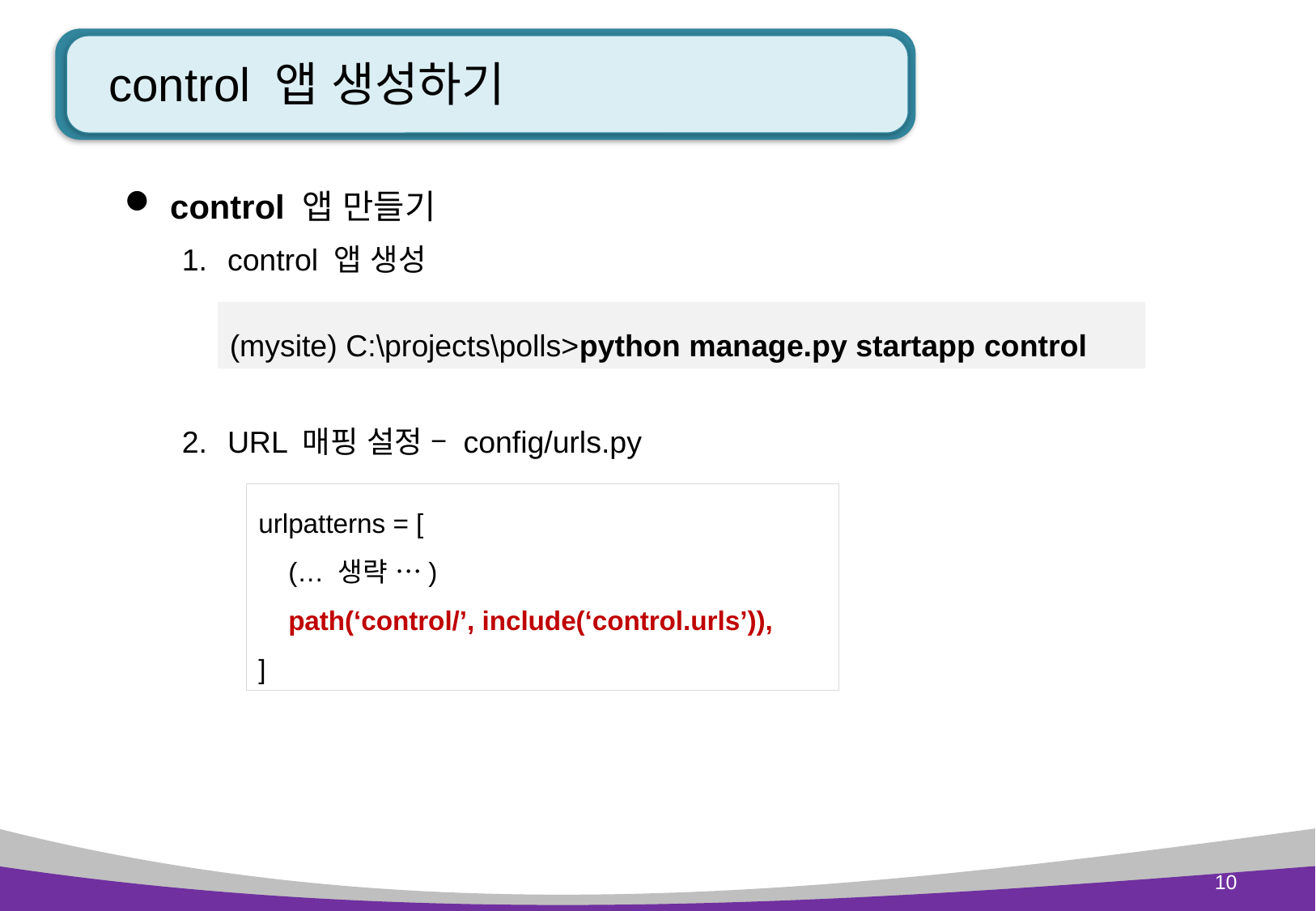

# control 앱 생성하기
control 앱 만들기
control 앱 생성

URL 매핑 설정 – config/urls.py
(mysite) C:\projects\polls>python manage.py startapp control
urlpatterns = [
    (… 생략 …)
    path(‘control/’, include(‘control.urls’)),
]
10